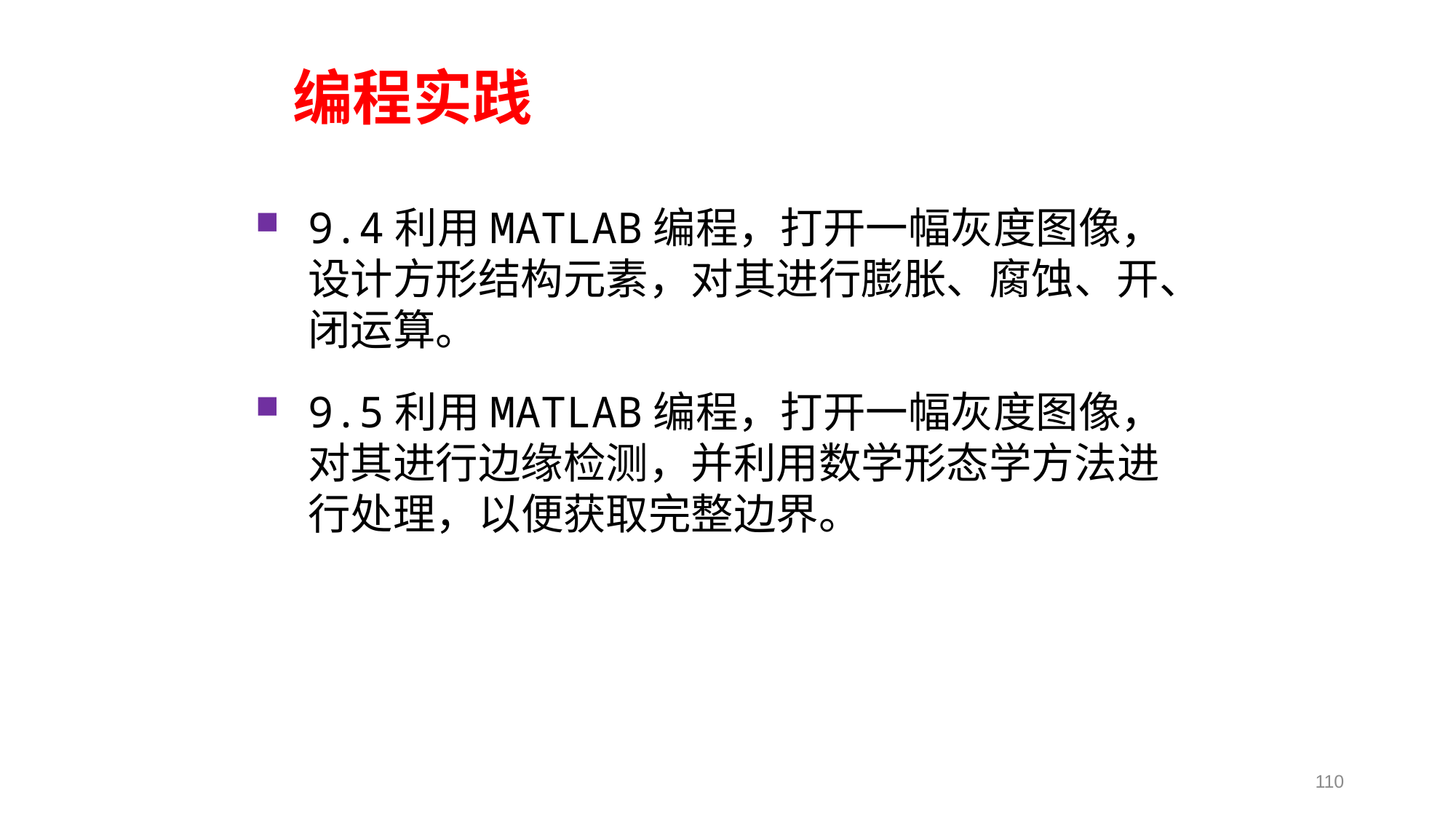

编程实践
9.4利用MATLAB编程，打开一幅灰度图像，设计方形结构元素，对其进行膨胀、腐蚀、开、闭运算。
9.5利用MATLAB编程，打开一幅灰度图像，对其进行边缘检测，并利用数学形态学方法进行处理，以便获取完整边界。

110